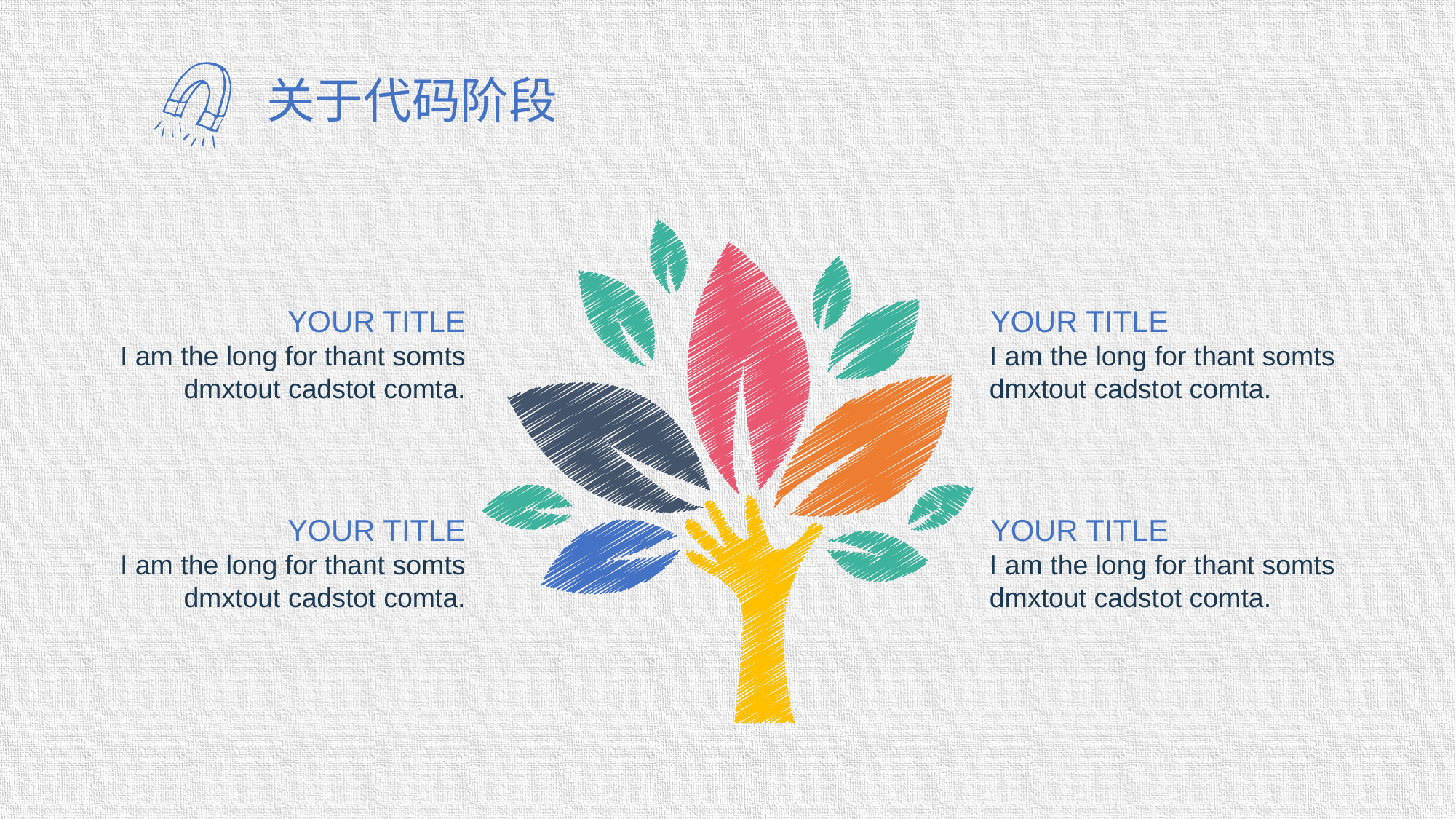

关于代码阶段

YOUR TITLE
I am the long for thant somts dmxtout cadstot comta.
YOUR TITLE
I am the long for thant somts dmxtout cadstot comta.

YOUR TITLE
I am the long for thant somts dmxtout cadstot comta.
YOUR TITLE
I am the long for thant somts dmxtout cadstot comta.